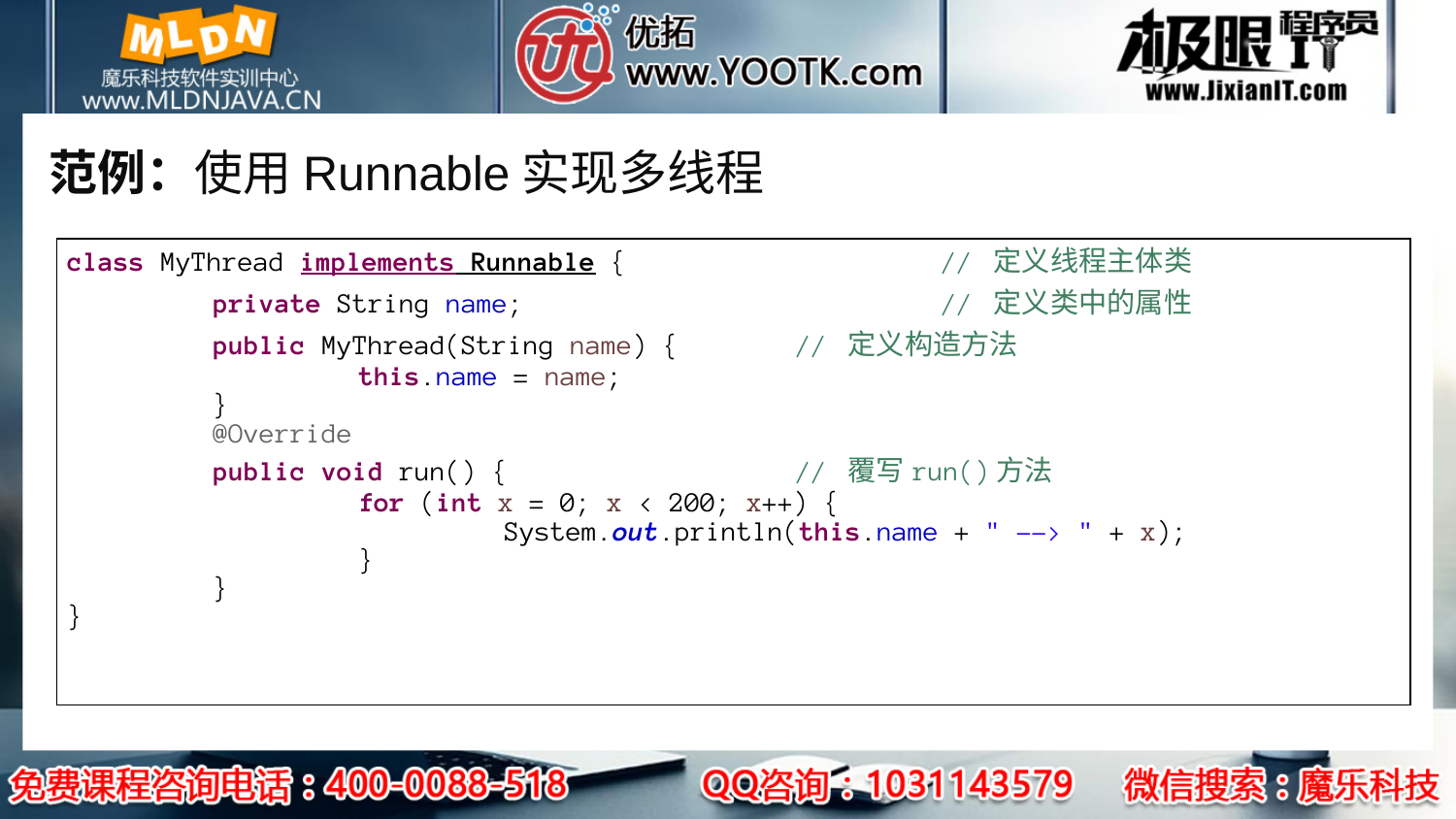

# 范例：使用Runnable实现多线程
| class MyThread implements Runnable { // 定义线程主体类 private String name; // 定义类中的属性 public MyThread(String name) { // 定义构造方法 this.name = name; } @Override public void run() { // 覆写run()方法 for (int x = 0; x < 200; x++) { System.out.println(this.name + " --> " + x); } } } |
| --- |